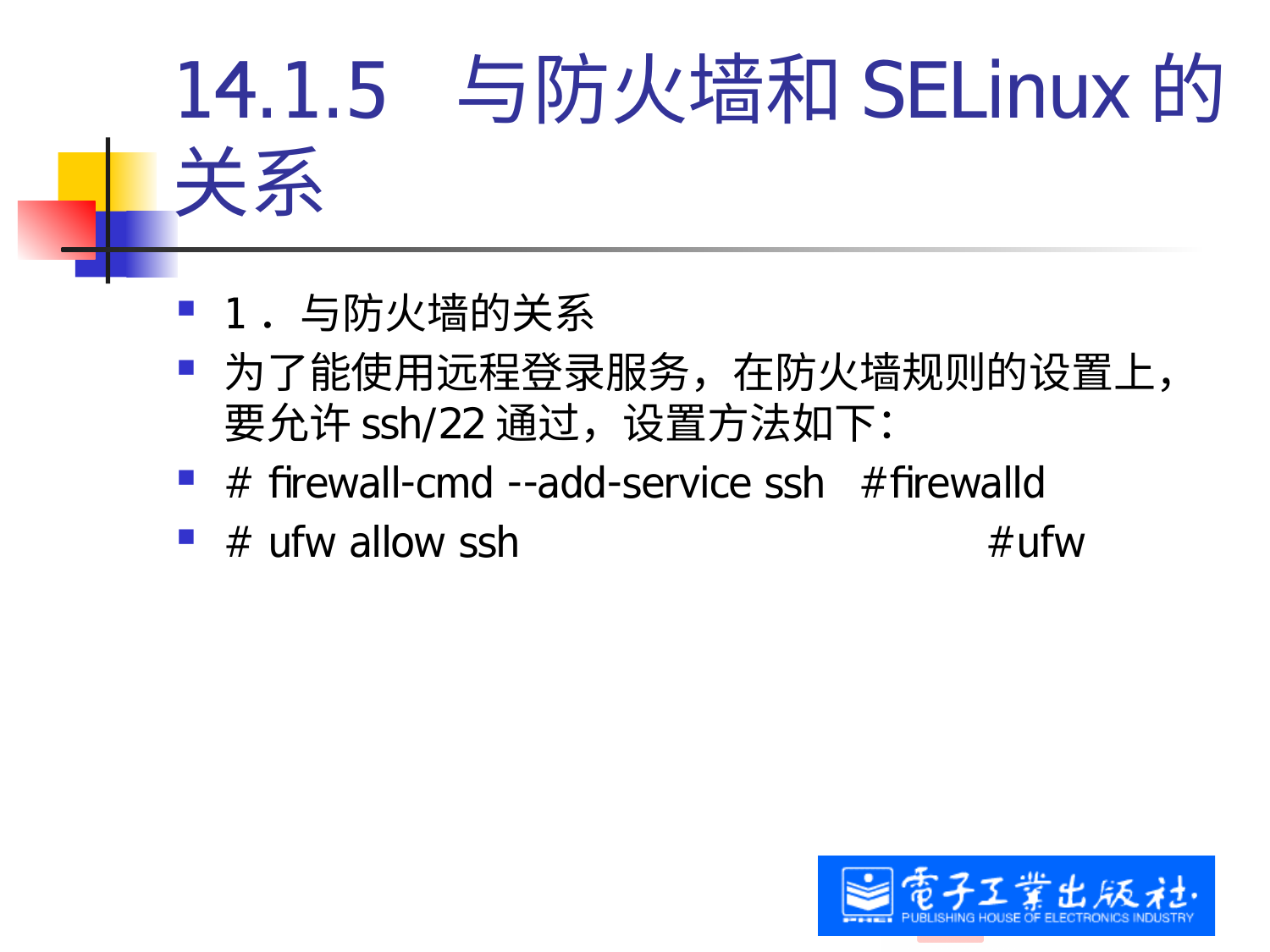

# 14.1.5  与防火墙和SELinux的关系
1．与防火墙的关系
为了能使用远程登录服务，在防火墙规则的设置上，要允许ssh/22通过，设置方法如下：
# firewall-cmd --add-service ssh 	#firewalld
# ufw allow ssh 				#ufw